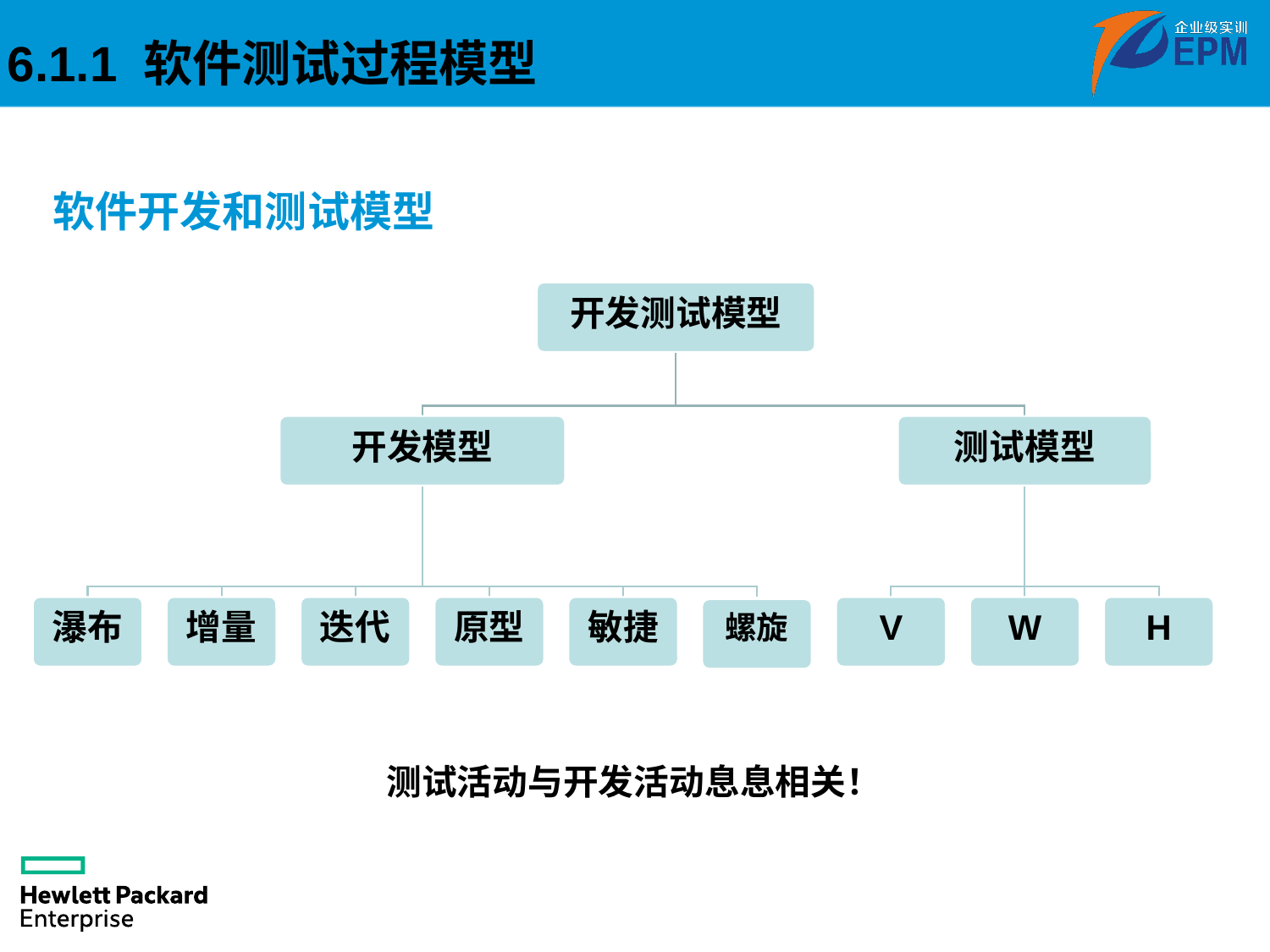

6.1.1 软件测试过程模型
软件开发和测试模型
开发测试模型

开发模型
测试模型

瀑布
增量
迭代
原型
敏捷
V
W
H

螺旋

测试活动与开发活动息息相关！